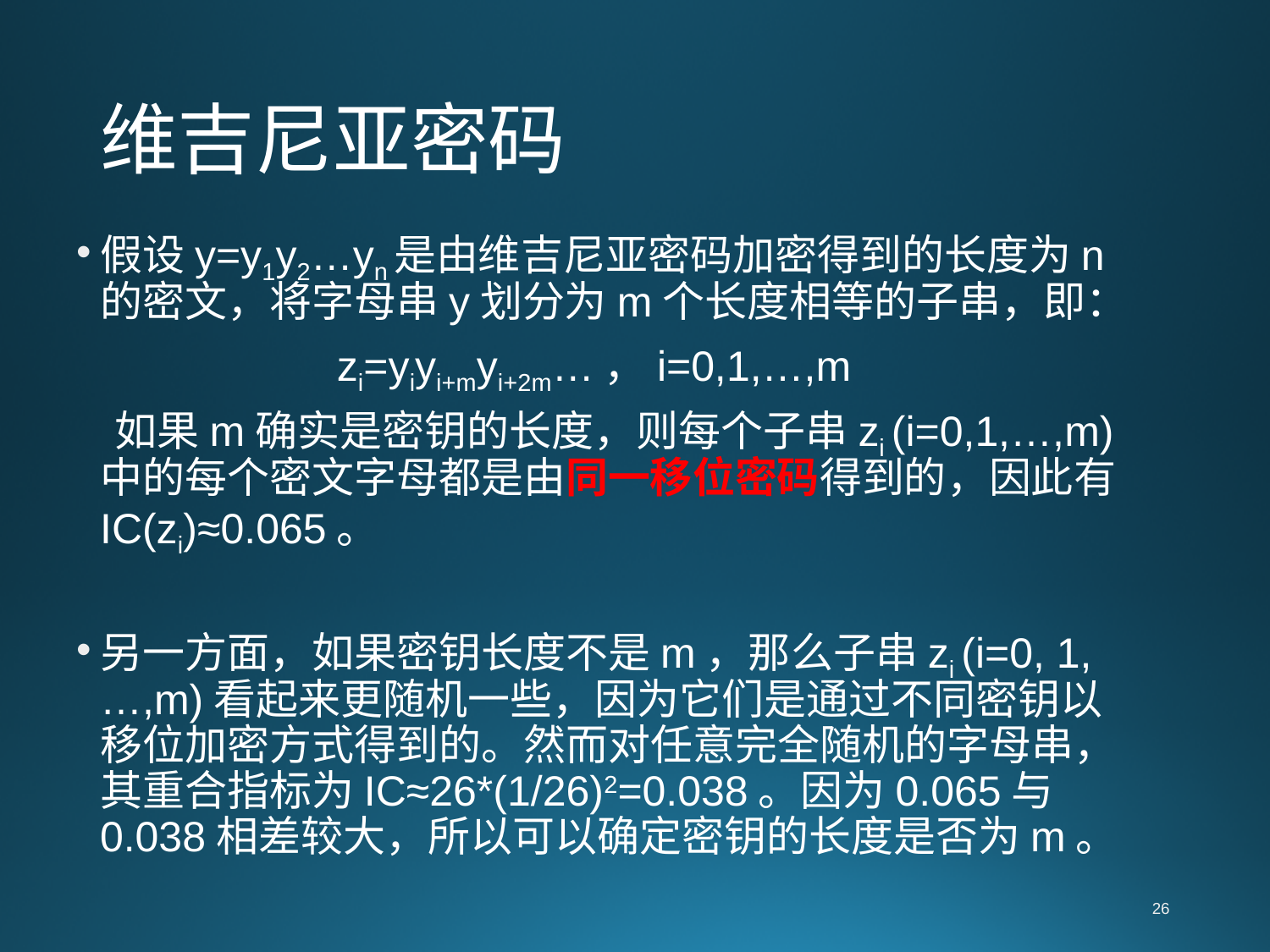

# 维吉尼亚密码
假设y=y1y2…yn是由维吉尼亚密码加密得到的长度为n的密文，将字母串y划分为m个长度相等的子串，即：
                      zi=yiyi+myi+2m…，i=0,1,…,m
   如果m确实是密钥的长度，则每个子串zi (i=0,1,…,m)中的每个密文字母都是由同一移位密码得到的，因此有IC(zi)≈0.065。

另一方面，如果密钥长度不是m，那么子串zi (i=0, 1, …,m)看起来更随机一些，因为它们是通过不同密钥以移位加密方式得到的。然而对任意完全随机的字母串，其重合指标为IC≈26*(1/26)2=0.038。因为0.065与0.038相差较大，所以可以确定密钥的长度是否为m。
26